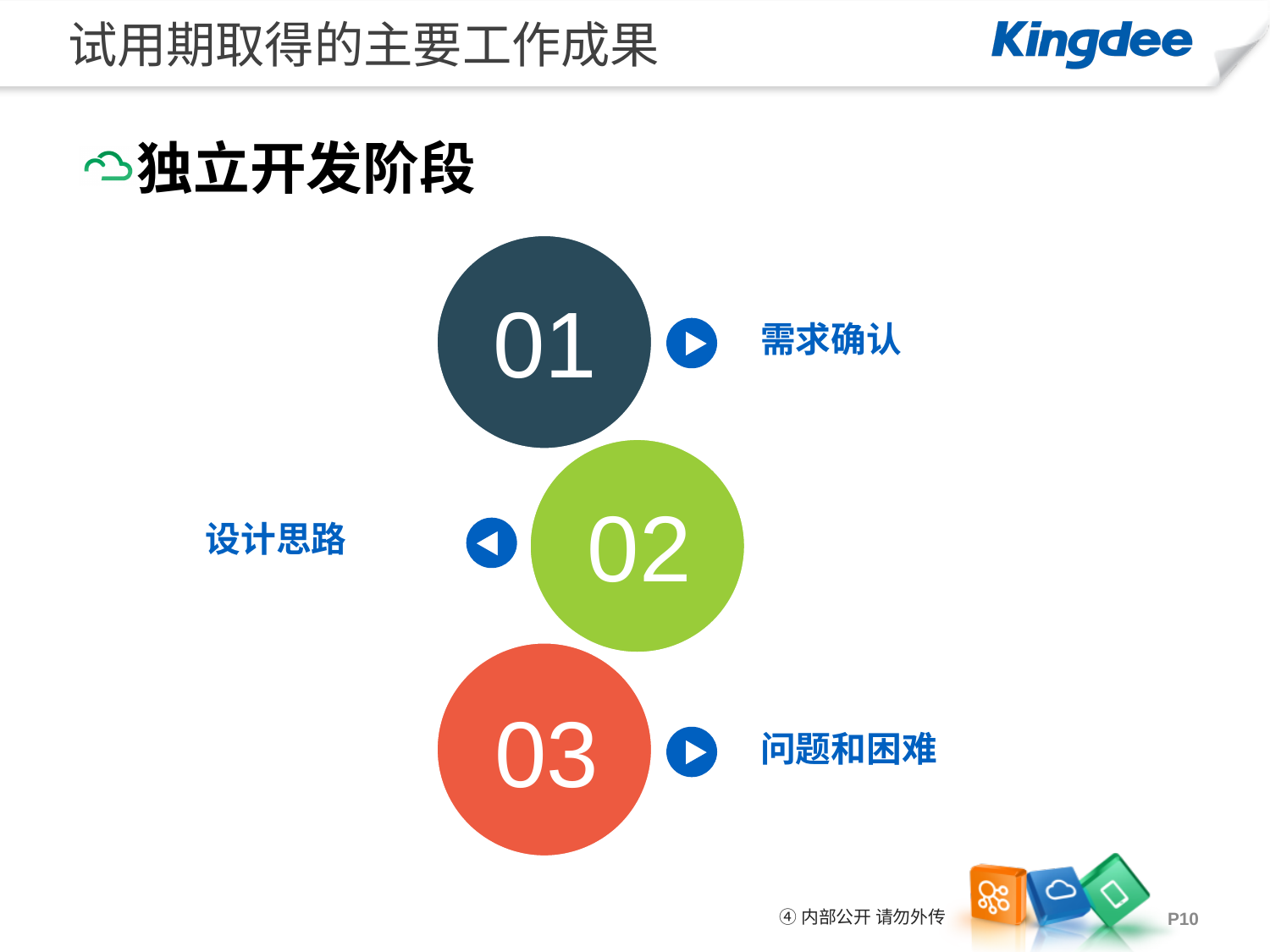

# 试用期取得的主要工作成果
独立开发阶段

01
需求确认

02
设计思路

03
问题和困难